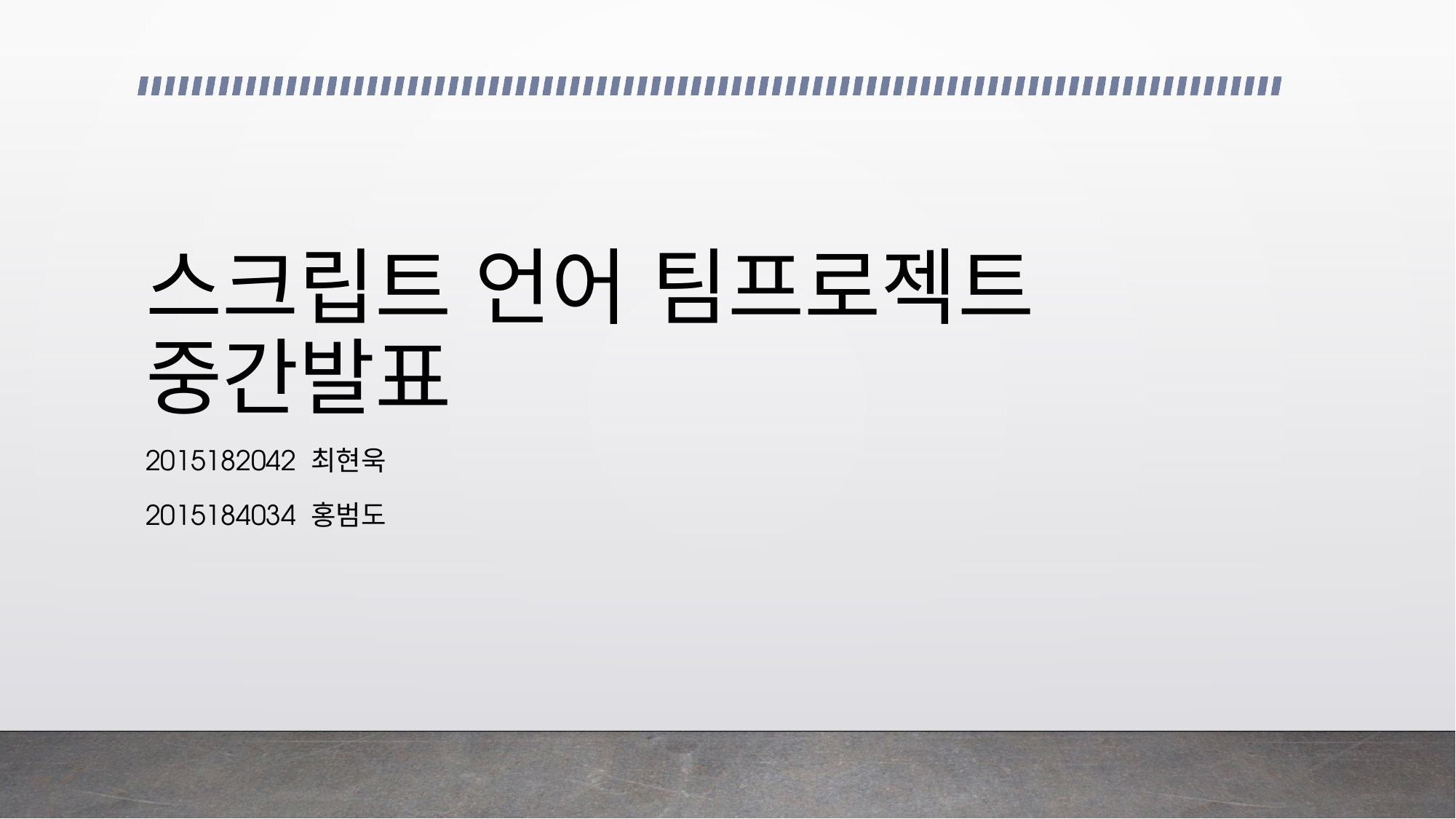

# 스크립트 언어 팀프로젝트 중간발표
2015182042 최현욱
2015184034 홍범도